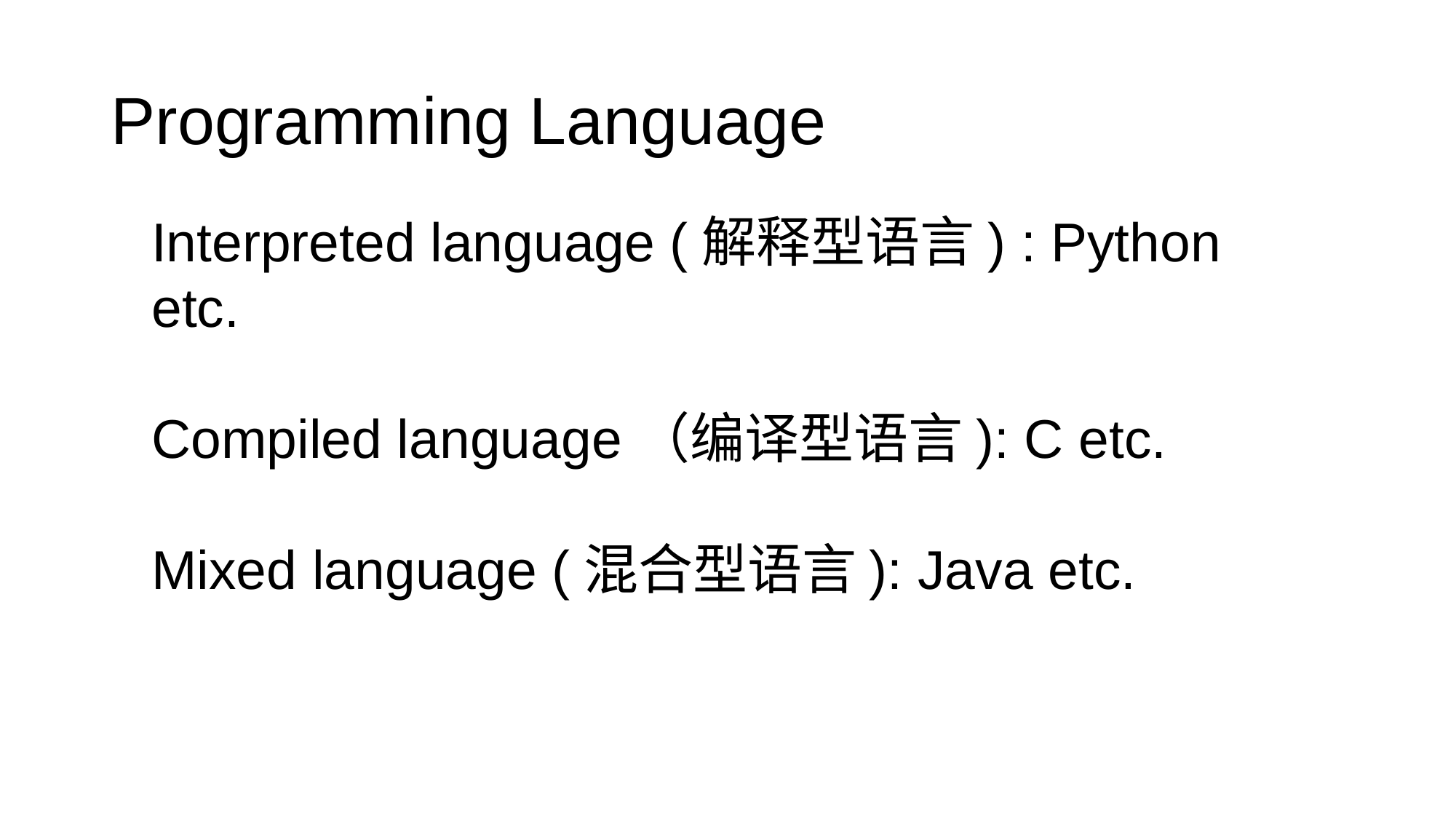

# Programming Language
Interpreted language (解释型语言) : Python etc.
Compiled language（编译型语言): C etc.
Mixed language (混合型语言): Java etc.